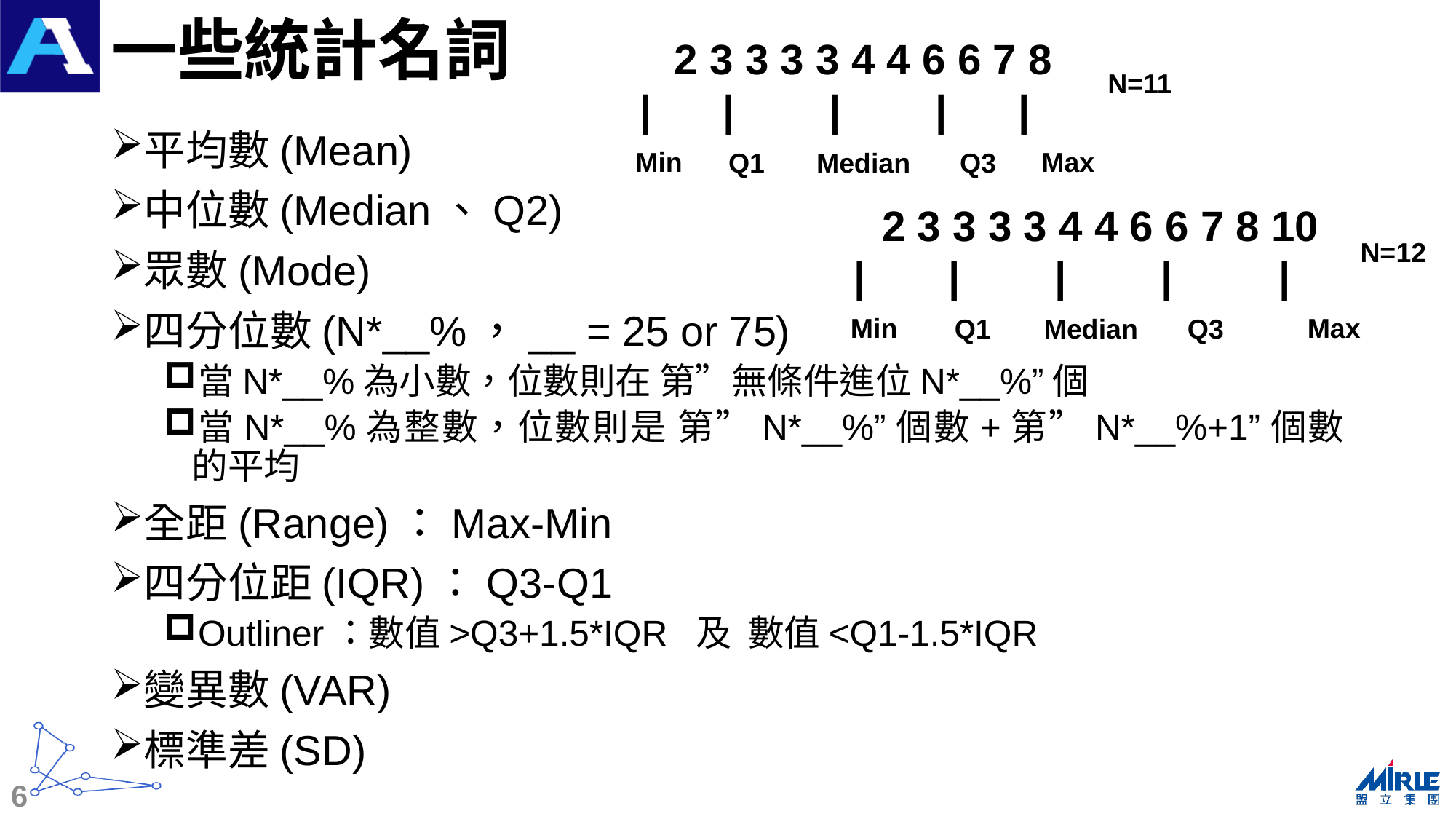

# 一些統計名詞
2 3 3 3 3 4 4 6 6 7 8
            |      |        |        |      |
Max
Min
Q1
Median
Q3
N=11
平均數(Mean)
中位數(Median、Q2)
眾數(Mode)
四分位數(N*__%，__ = 25 or 75)
當N*__%為小數，位數則在 第”無條件進位N*__%”個
當N*__%為整數，位數則是 第”N*__%”個數+第”N*__%+1”個數 的平均
全距(Range)：Max-Min
四分位距(IQR)：Q3-Q1
Outliner：數值>Q3+1.5*IQR  及  數值<Q1-1.5*IQR
變異數(VAR)
標準差(SD)
2 3 3 3 3 4 4 6 6 7 8 10
          |       |        |        |         |
Max
Min
Q1
Median
Q3
N=12
6